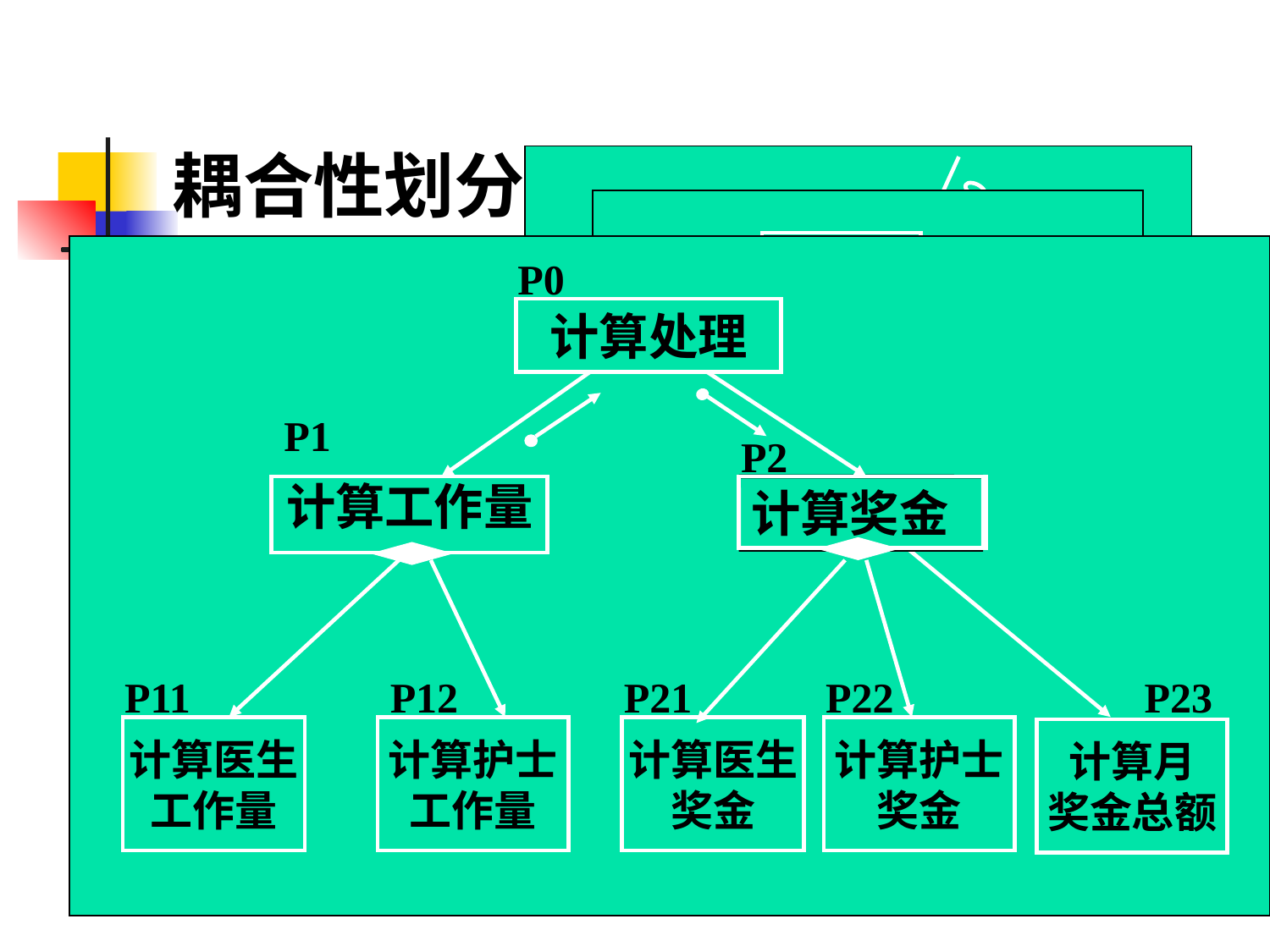

# 耦合性划分

C
计算总成绩

A

B
A
输入成绩
计算

Ａ

Ｂ
Ｃ

P0
计算处理

P1
P2
计算工作量

计算奖金

P11
P12
P21
P22
P23
计算医生
工作量
计算护士
工作量
计算医生
奖金
计算护士
奖金
计算月
奖金总额
内容耦合：一个模块直接存取另一模块的信息
控制耦合：模块间传递控制信息

A
B

数据耦合：模块间传递数据信息
非直接耦合：模块间不传递任何信息